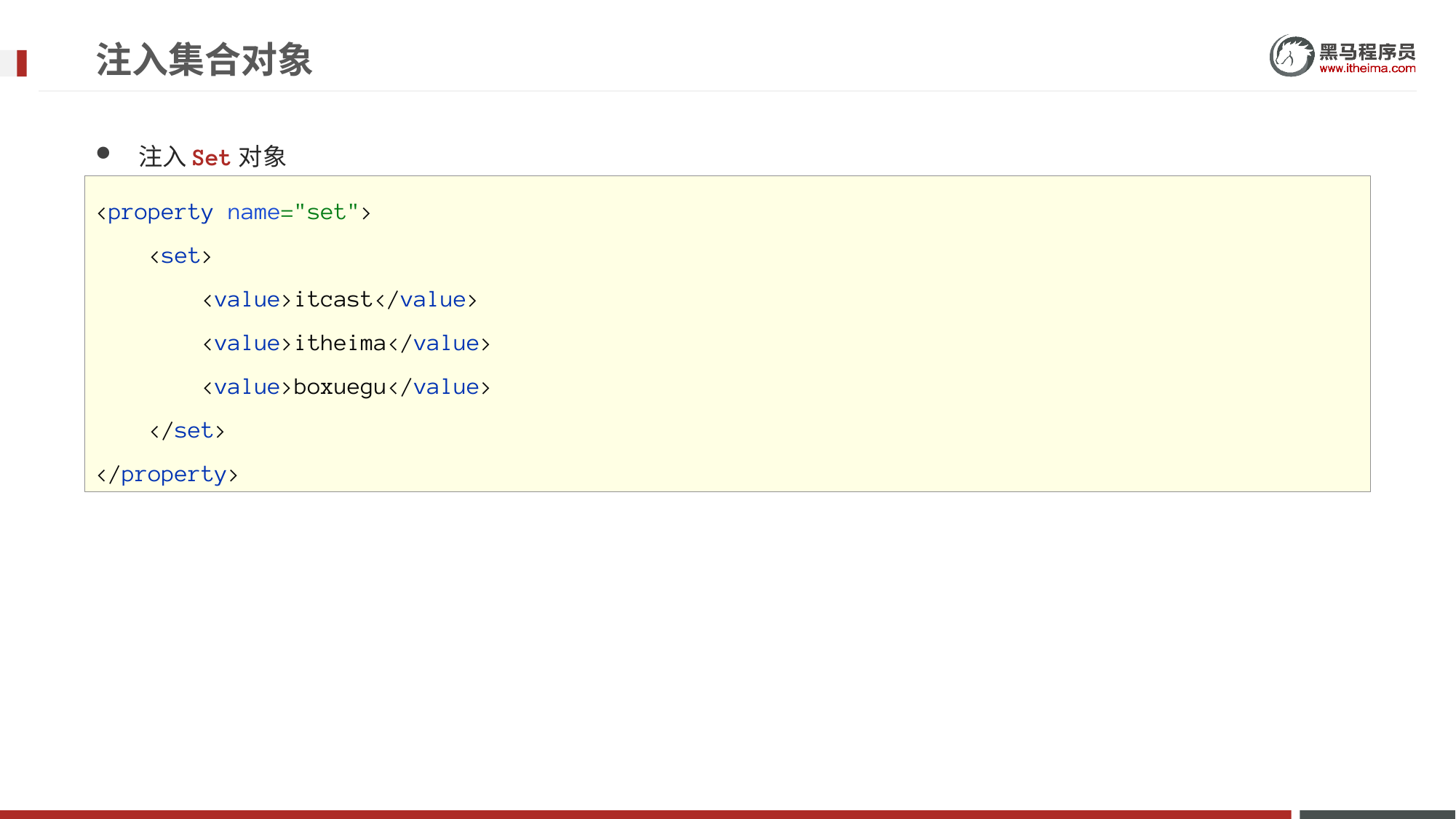

注入集合对象
注入Set对象
<property name="set">
    <set>
        <value>itcast</value>
        <value>itheima</value>
        <value>boxuegu</value>
    </set>
</property>